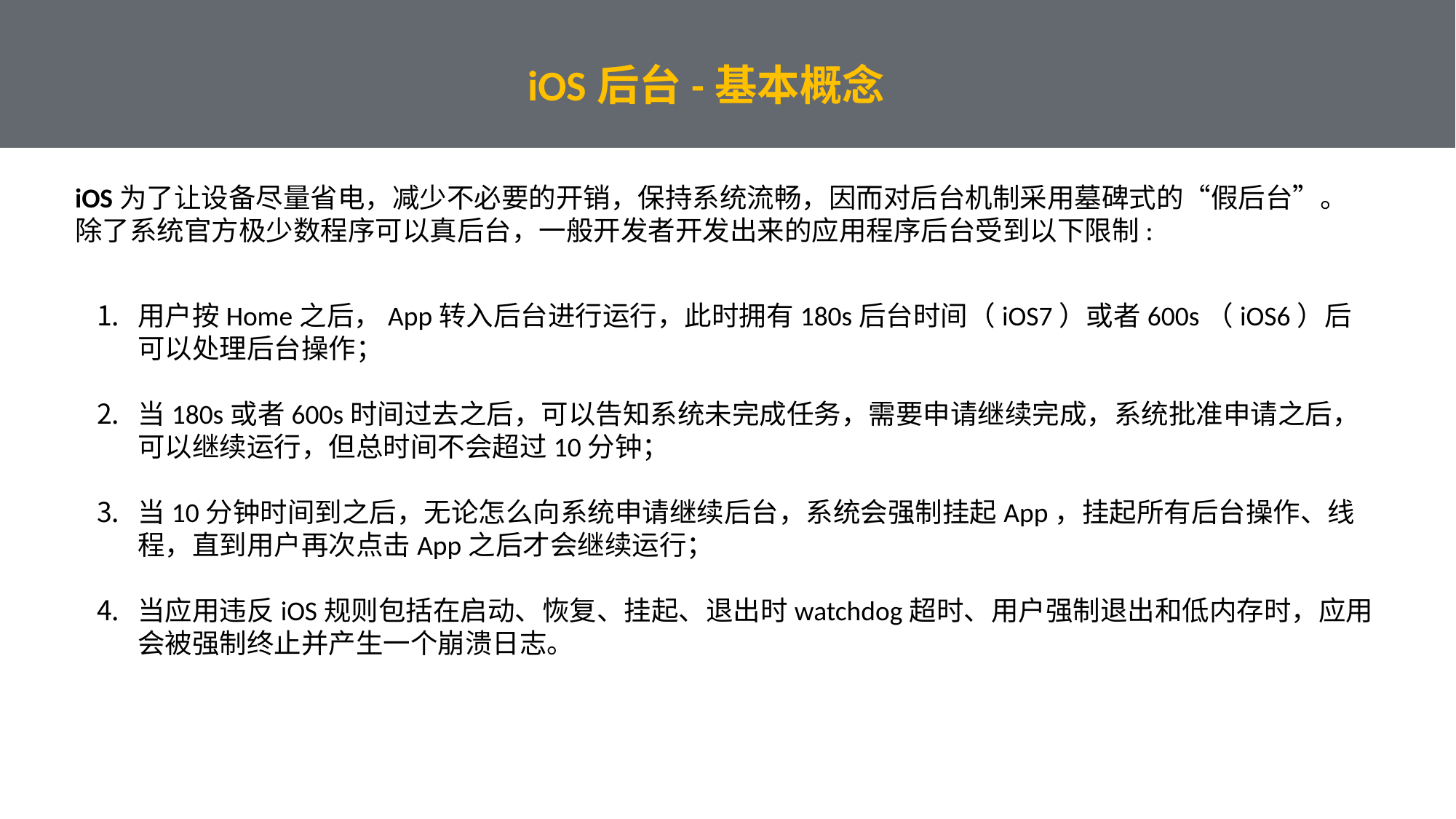

iOS后台-基本概念
iOS为了让设备尽量省电，减少不必要的开销，保持系统流畅，因而对后台机制采用墓碑式的“假后台”。除了系统官方极少数程序可以真后台，一般开发者开发出来的应用程序后台受到以下限制:
用户按Home之后，App转入后台进行运行，此时拥有180s后台时间（iOS7）或者600s（iOS6）后可以处理后台操作；

当180s或者600s时间过去之后，可以告知系统未完成任务，需要申请继续完成，系统批准申请之后，可以继续运行，但总时间不会超过10分钟；

当10分钟时间到之后，无论怎么向系统申请继续后台，系统会强制挂起App，挂起所有后台操作、线程，直到用户再次点击App之后才会继续运行；

当应用违反iOS规则包括在启动、恢复、挂起、退出时watchdog超时、用户强制退出和低内存时，应用会被强制终止并产生一个崩溃日志。